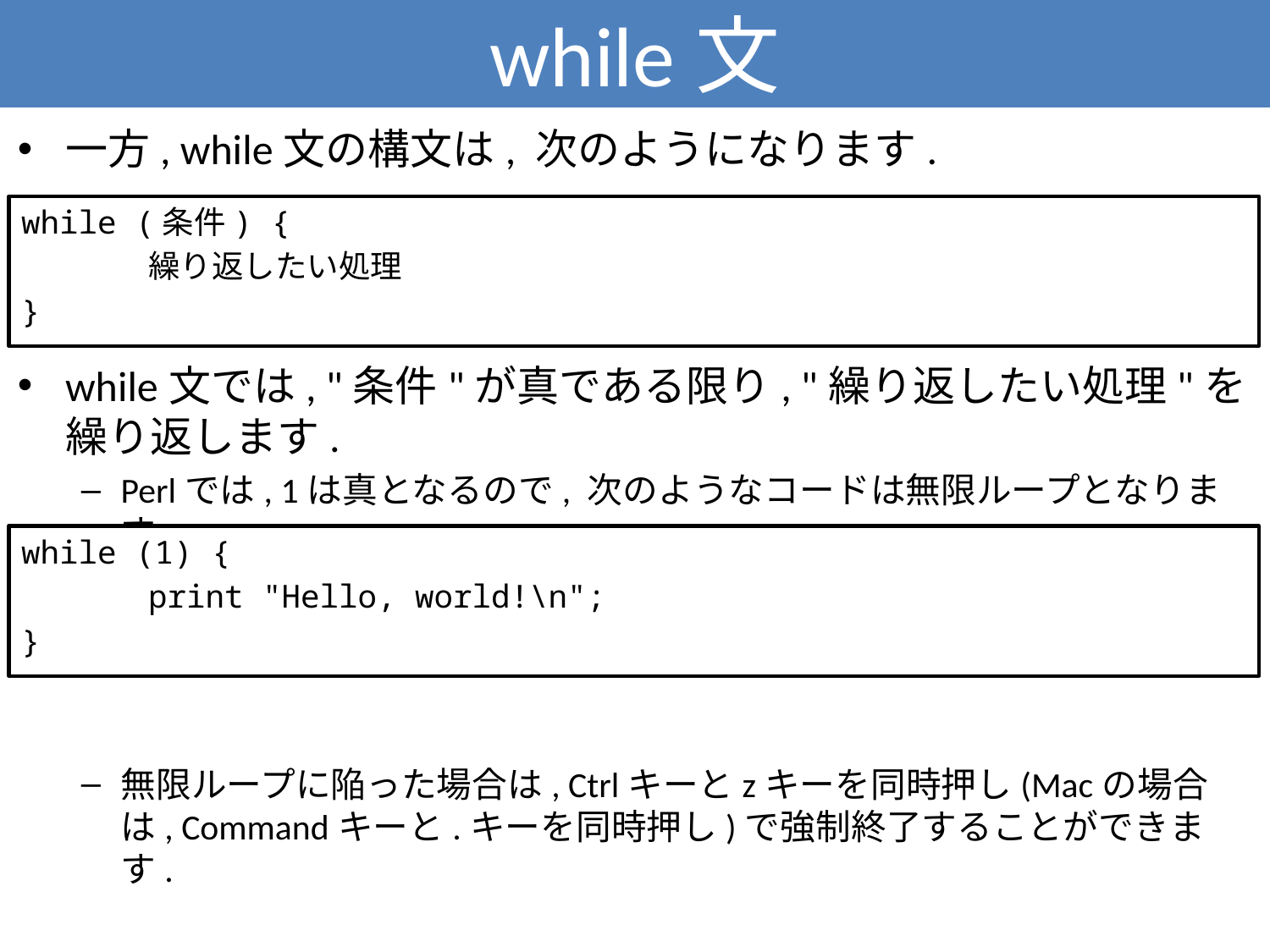

while文
一方, while文の構文は, 次のようになります.

while文では, "条件"が真である限り, "繰り返したい処理"を繰り返します.
Perlでは, 1は真となるので, 次のようなコードは無限ループとなります.

無限ループに陥った場合は, Ctrlキーとzキーを同時押し(Macの場合は, Commandキーと.キーを同時押し)で強制終了することができます.
while (条件) {
	繰り返したい処理
}
while (1) {
	print "Hello, world!\n";
}